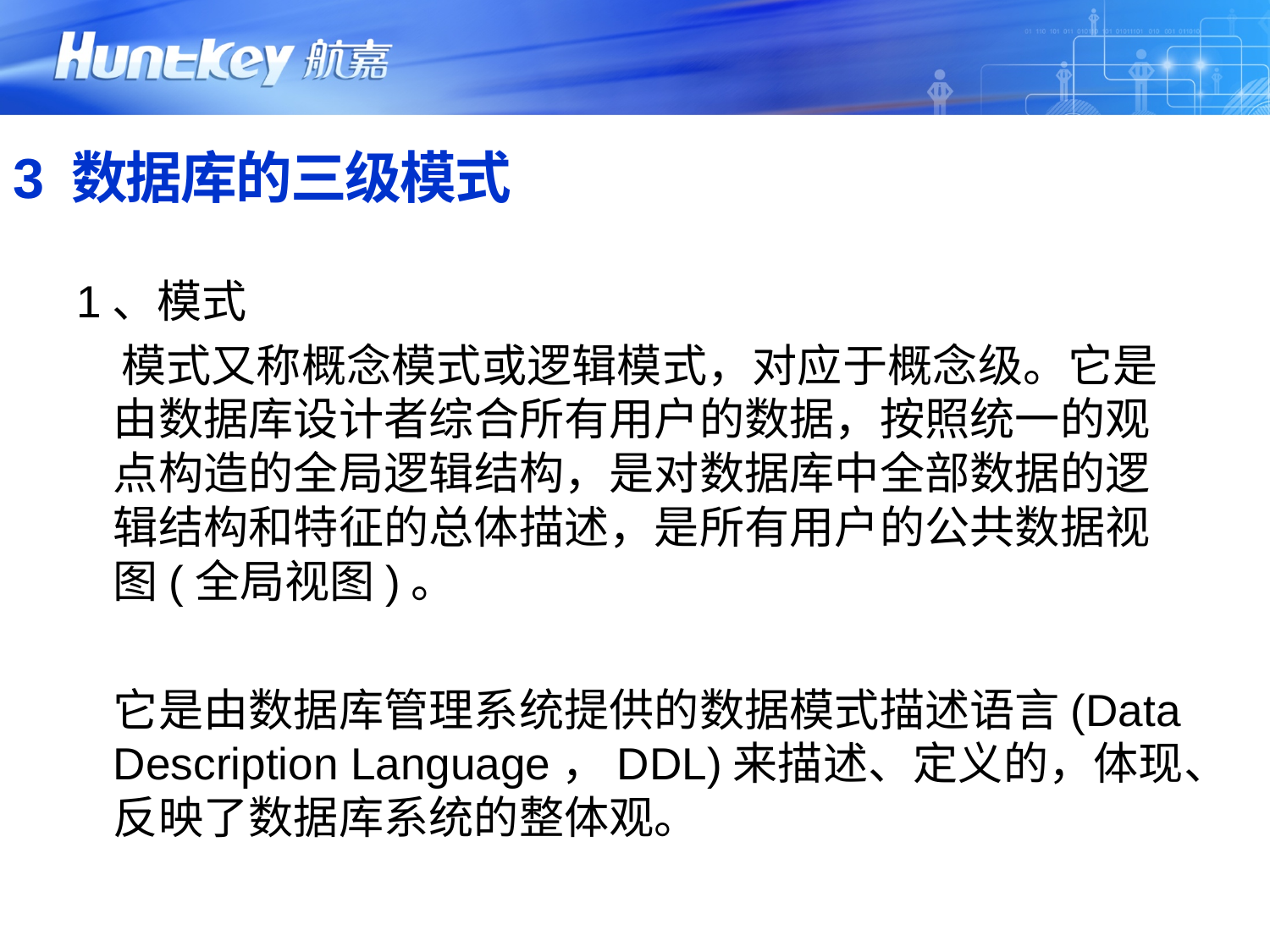

# 3 数据库的三级模式
1、模式
　模式又称概念模式或逻辑模式，对应于概念级。它是由数据库设计者综合所有用户的数据，按照统一的观点构造的全局逻辑结构，是对数据库中全部数据的逻辑结构和特征的总体描述，是所有用户的公共数据视图(全局视图)。

	它是由数据库管理系统提供的数据模式描述语言(Data Description Language，DDL)来描述、定义的，体现、反映了数据库系统的整体观。